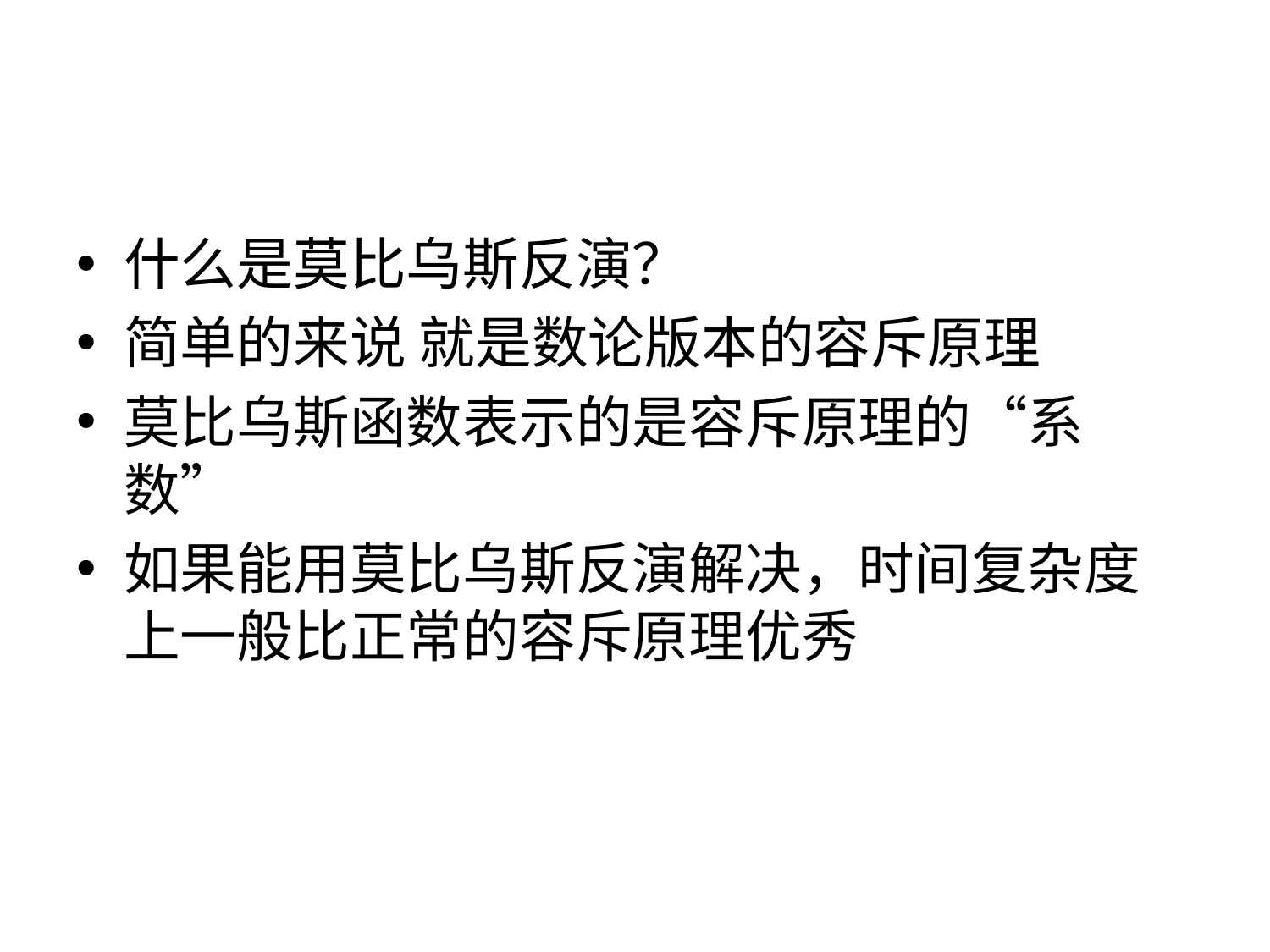

#
什么是莫比乌斯反演？
简单的来说 就是数论版本的容斥原理
莫比乌斯函数表示的是容斥原理的“系数”
如果能用莫比乌斯反演解决，时间复杂度上一般比正常的容斥原理优秀